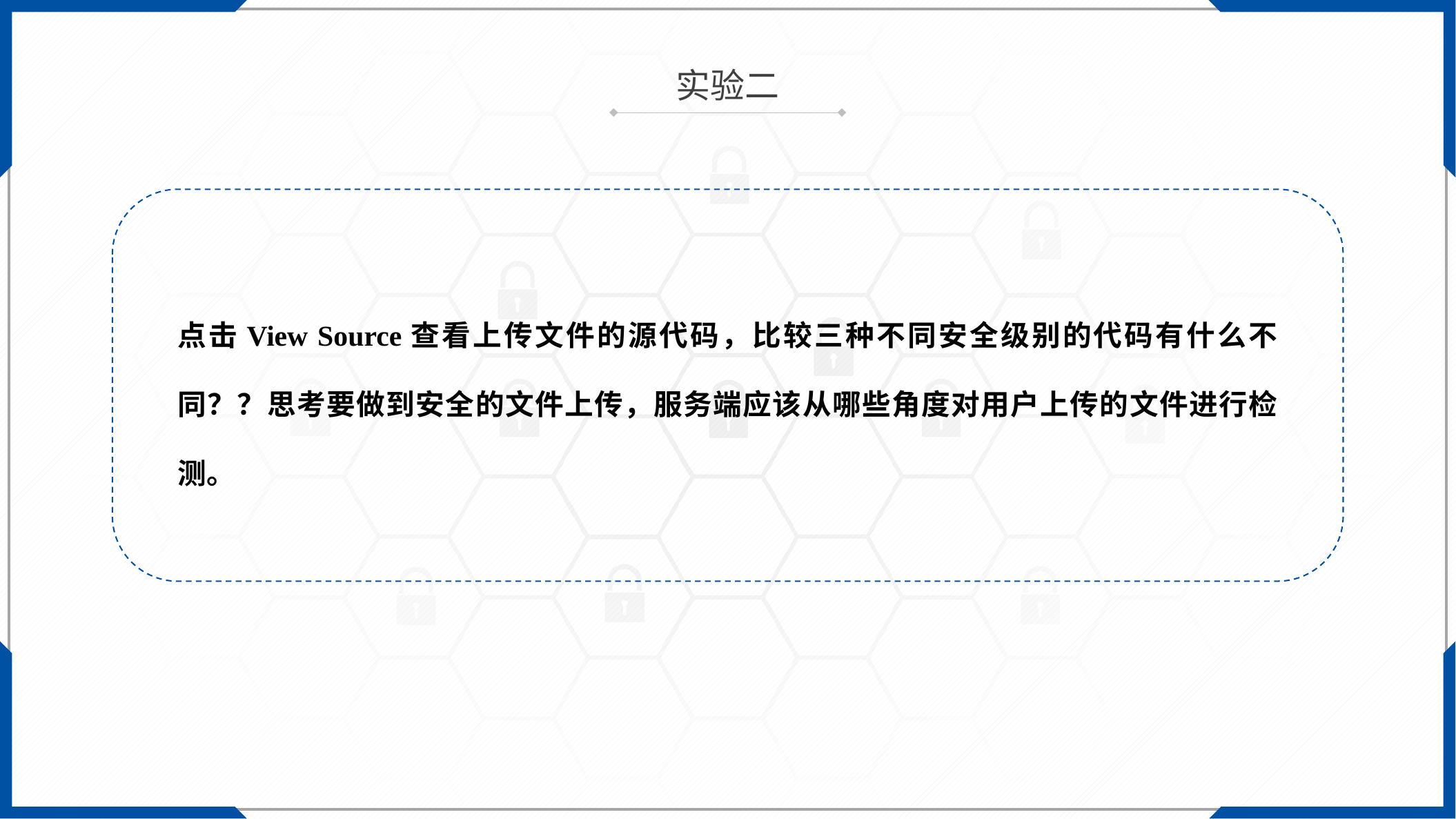

实验二

点击View Source查看上传文件的源代码，比较三种不同安全级别的代码有什么不同？？思考要做到安全的文件上传，服务端应该从哪些角度对用户上传的文件进行检测。